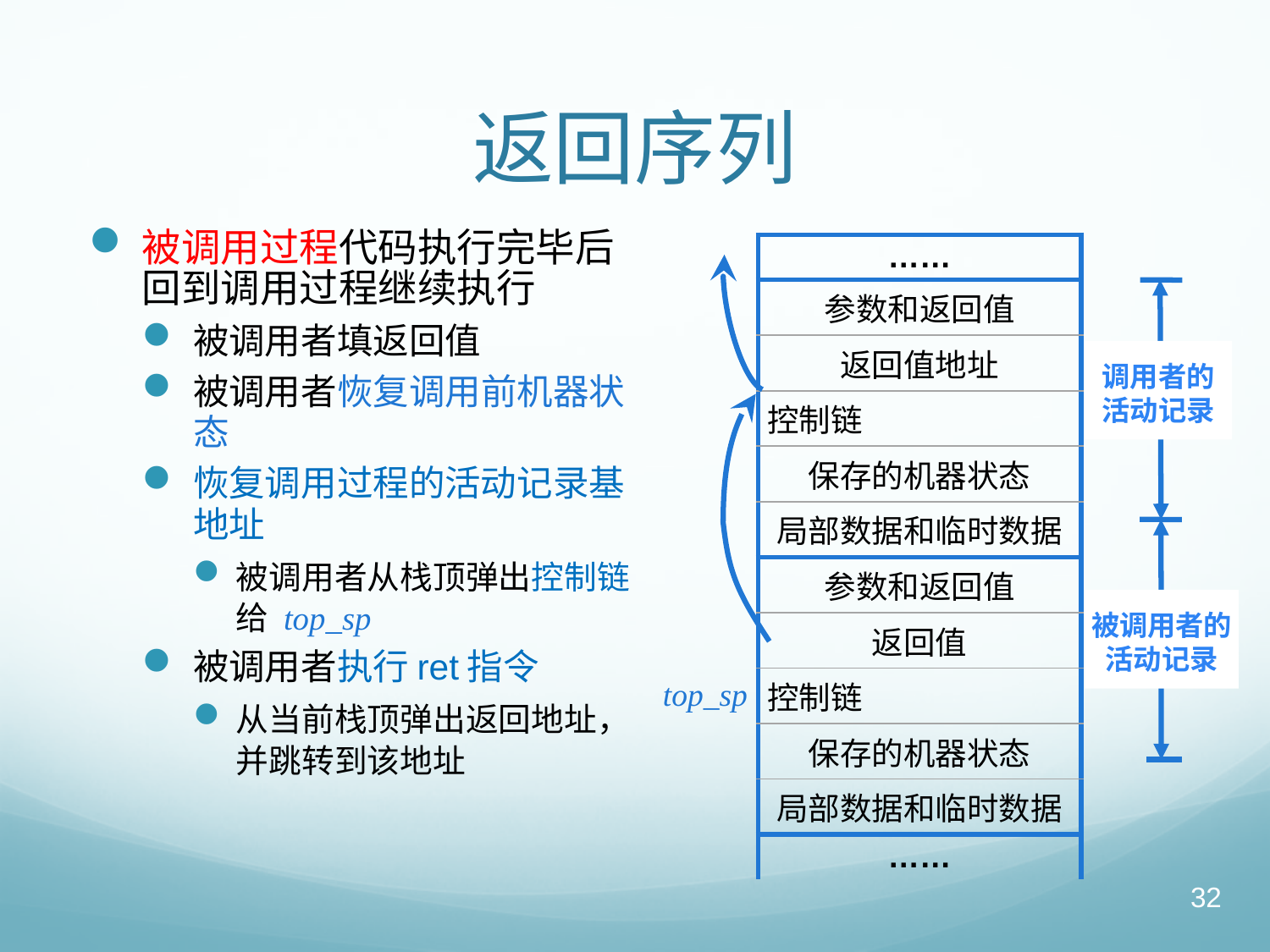

# 返回序列
被调用过程代码执行完毕后回到调用过程继续执行
被调用者填返回值
被调用者恢复调用前机器状态
恢复调用过程的活动记录基地址
被调用者从栈顶弹出控制链给 top_sp
被调用者执行ret指令
从当前栈顶弹出返回地址，并跳转到该地址

| …… |
| --- |
| 参数和返回值 |
| 返回值地址 |
| 控制链 |
| 保存的机器状态 |
| 局部数据和临时数据 |
| 参数和返回值 |
| 返回值 |
| 控制链 |
| 保存的机器状态 |
| 局部数据和临时数据 |
| …… |

调用者的活动记录

被调用者的活动记录
top_sp
32